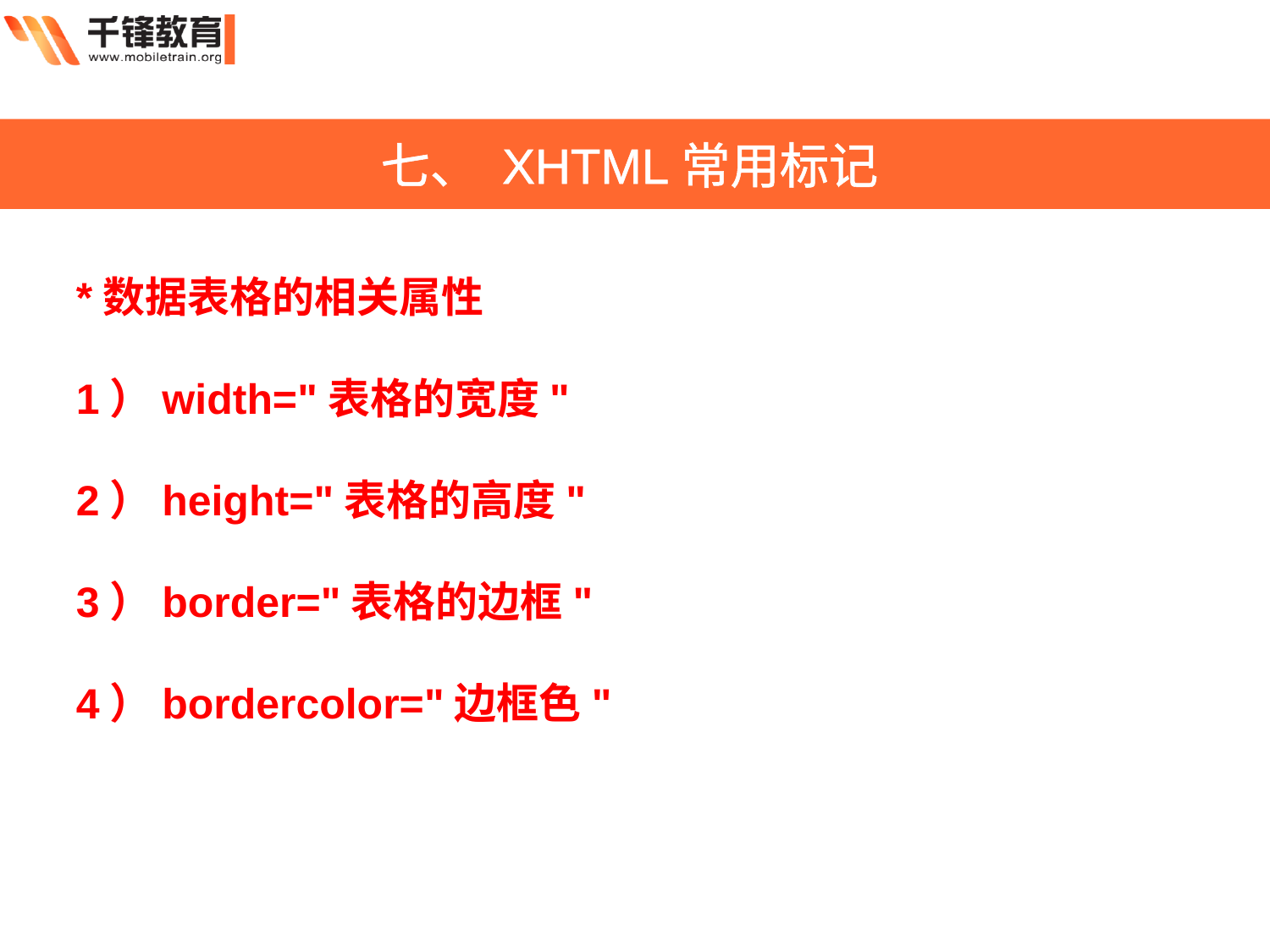

七、 XHTML常用标记
*数据表格的相关属性

1）width="表格的宽度"

2）height="表格的高度"

3）border="表格的边框"

4）bordercolor="边框色"